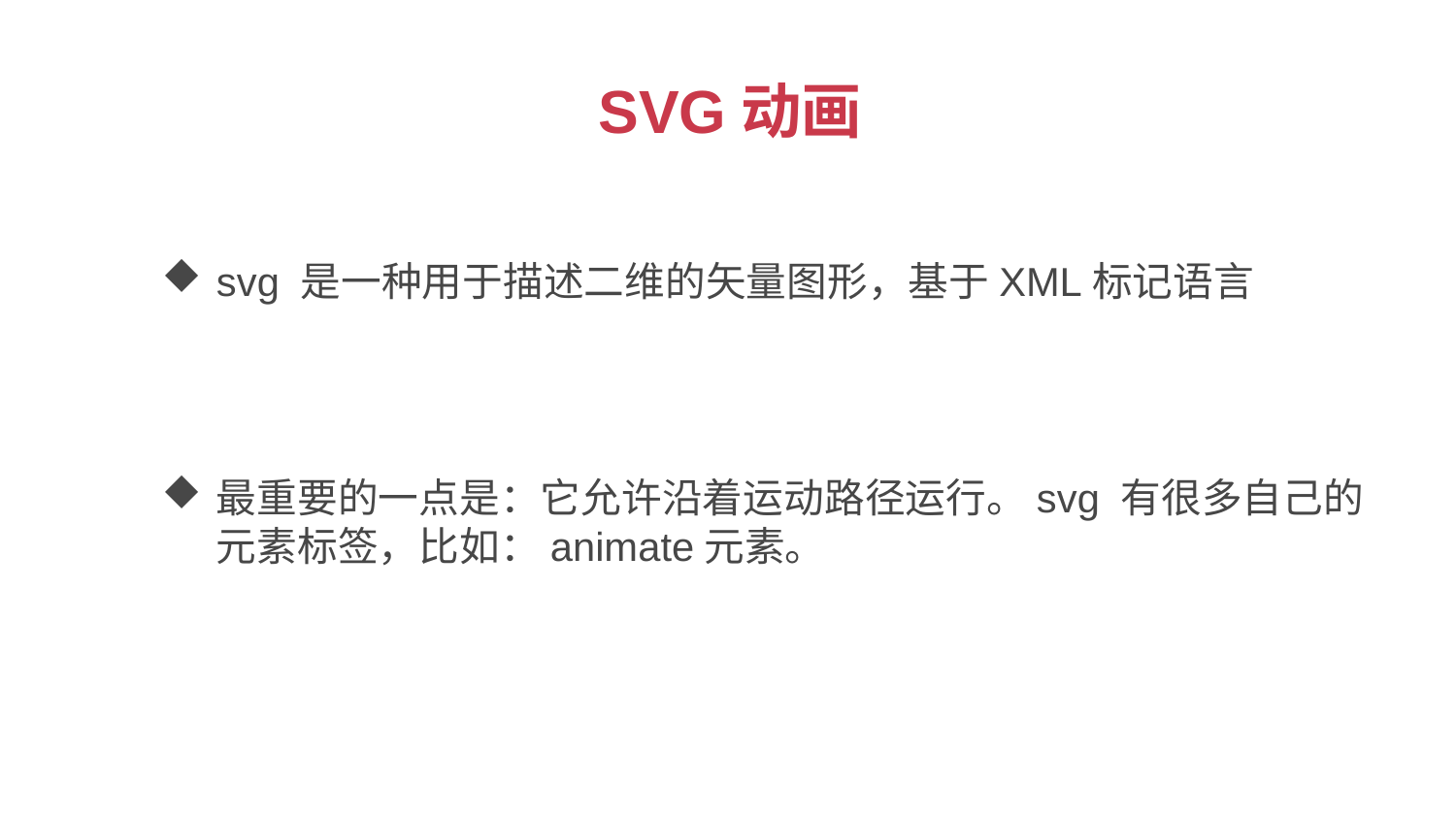

SVG动画
svg 是一种用于描述二维的矢量图形，基于XML标记语言
最重要的一点是：它允许沿着运动路径运行。svg 有很多自己的元素标签，比如：animate元素。